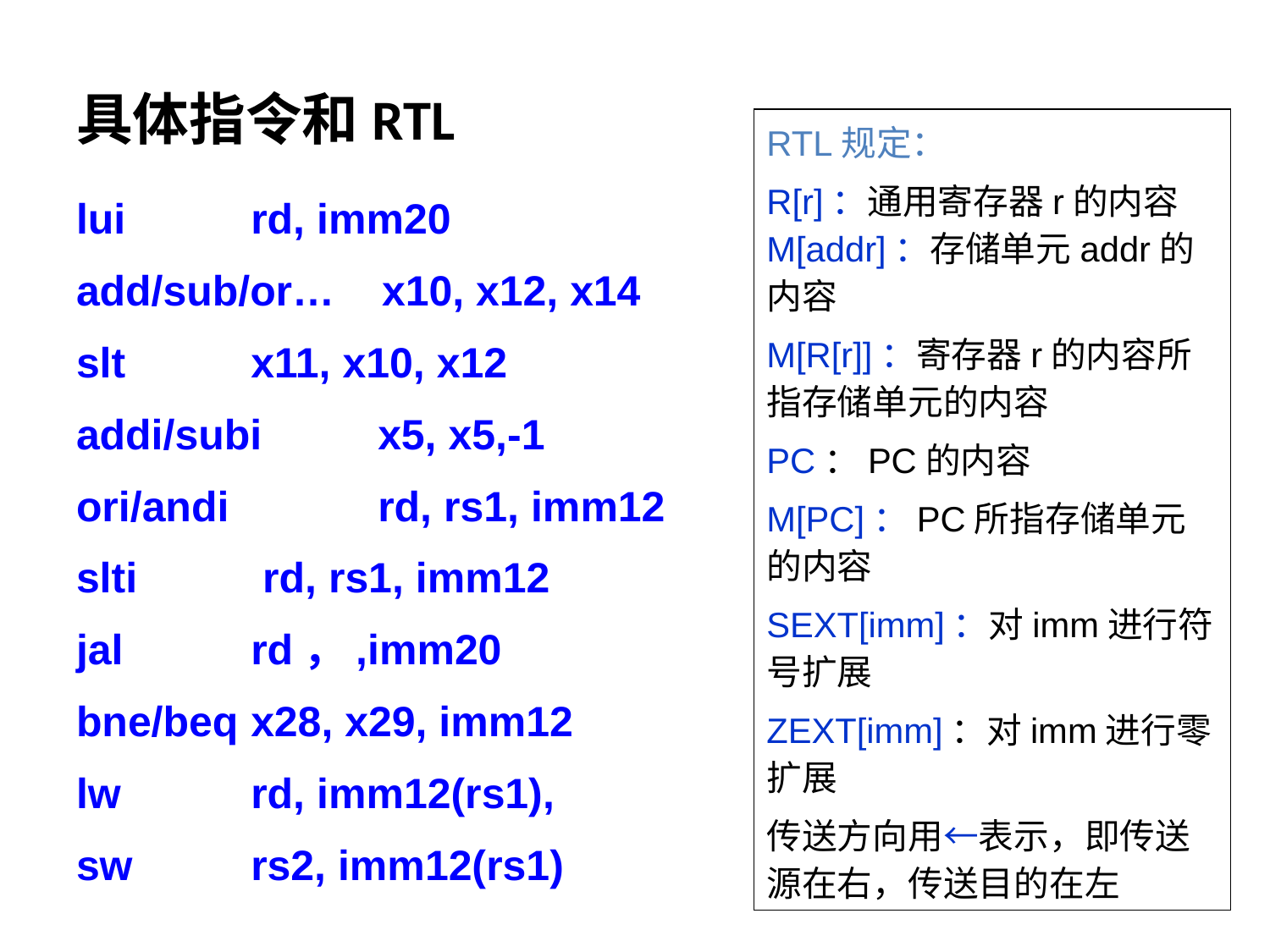

# 具体指令和RTL
RTL规定：
R[r]：通用寄存器r的内容M[addr]：存储单元addr的内容
M[R[r]]：寄存器r的内容所指存储单元的内容
PC：PC的内容
M[PC]：PC所指存储单元的内容
SEXT[imm]：对imm进行符号扩展
ZEXT[imm]：对imm进行零扩展
传送方向用←表示，即传送源在右，传送目的在左
lui 	rd, imm20
add/sub/or…    x10, x12, x14
slt 	x11, x10, x12
addi/subi 	x5, x5,-1
ori/andi  	rd, rs1, imm12
slti	 rd, rs1, imm12
jal 	rd，,imm20
bne/beq 	x28, x29, imm12
lw 	rd, imm12(rs1),
sw 	rs2, imm12(rs1)